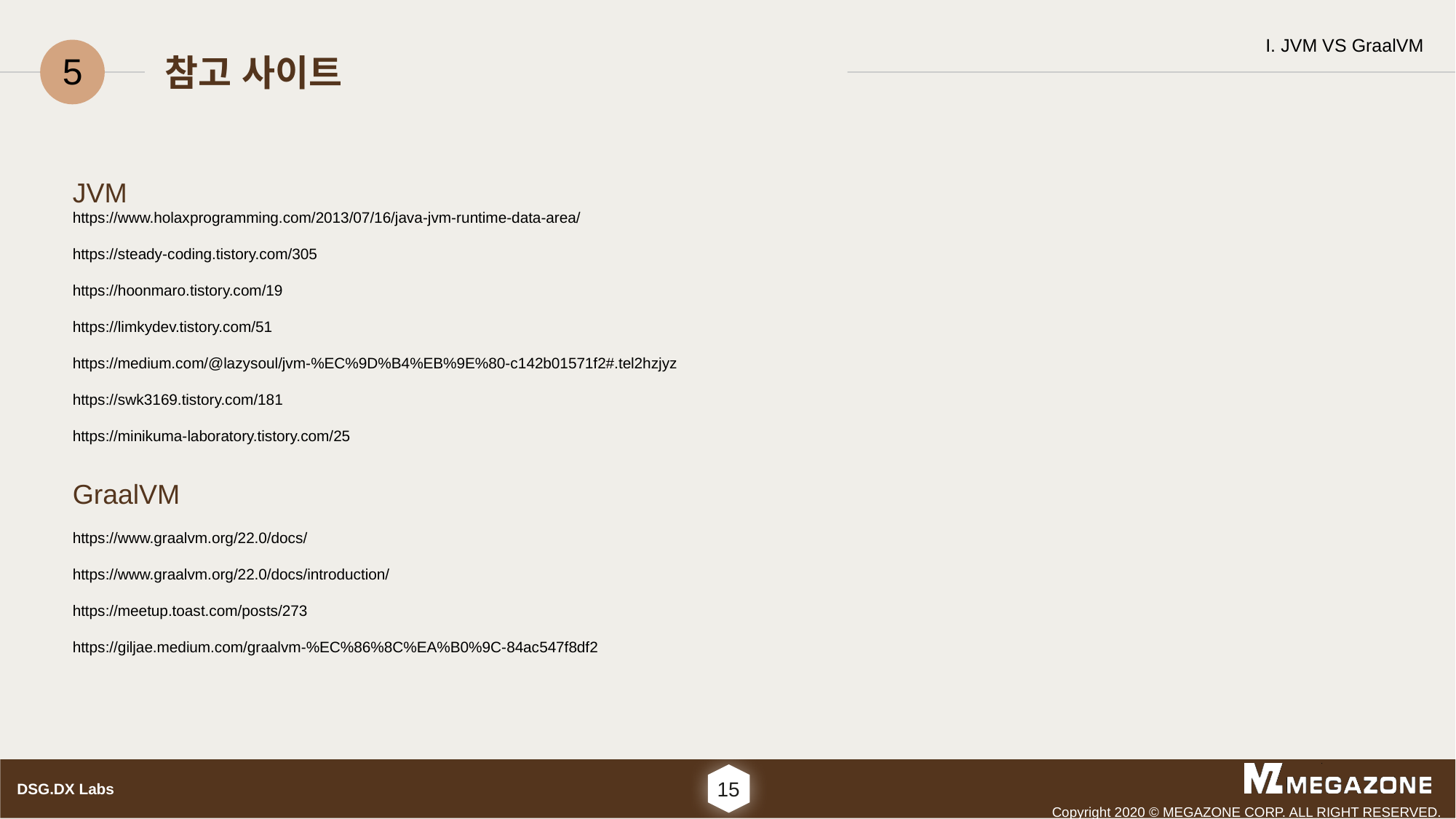

I. JVM VS GraalVM
# II. MZ의 Cloud Native 기술의 성장
5
참고 사이트
JVM
https://www.holaxprogramming.com/2013/07/16/java-jvm-runtime-data-area/
https://steady-coding.tistory.com/305
https://hoonmaro.tistory.com/19
https://limkydev.tistory.com/51
https://medium.com/@lazysoul/jvm-%EC%9D%B4%EB%9E%80-c142b01571f2#.tel2hzjyz
https://swk3169.tistory.com/181
https://minikuma-laboratory.tistory.com/25
GraalVM
https://www.graalvm.org/22.0/docs/
https://www.graalvm.org/22.0/docs/introduction/
https://meetup.toast.com/posts/273
https://giljae.medium.com/graalvm-%EC%86%8C%EA%B0%9C-84ac547f8df2